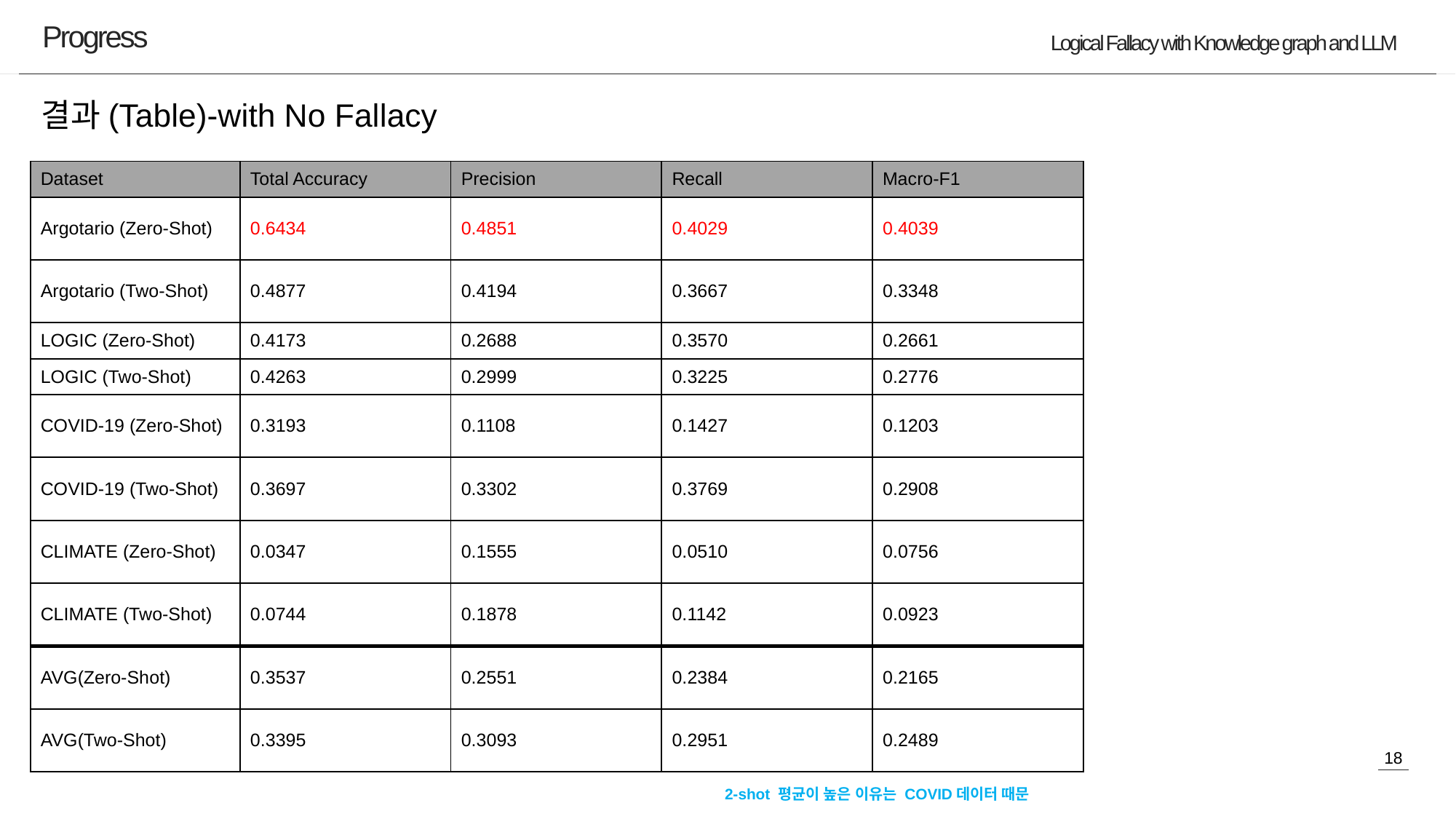

Progress
결과(Table)-with No Fallacy
| Dataset | Total Accuracy | Precision | Recall | Macro-F1 |
| --- | --- | --- | --- | --- |
| Argotario (Zero-Shot) | 0.6434 | 0.4851 | 0.4029 | 0.4039 |
| Argotario (Two-Shot) | 0.4877 | 0.4194 | 0.3667 | 0.3348 |
| LOGIC (Zero-Shot) | 0.4173 | 0.2688 | 0.3570 | 0.2661 |
| LOGIC (Two-Shot) | 0.4263 | 0.2999 | 0.3225 | 0.2776 |
| COVID-19 (Zero-Shot) | 0.3193 | 0.1108 | 0.1427 | 0.1203 |
| COVID-19 (Two-Shot) | 0.3697 | 0.3302 | 0.3769 | 0.2908 |
| CLIMATE (Zero-Shot) | 0.0347 | 0.1555 | 0.0510 | 0.0756 |
| CLIMATE (Two-Shot) | 0.0744 | 0.1878 | 0.1142 | 0.0923 |
| AVG(Zero-Shot) | 0.3537 | 0.2551 | 0.2384 | 0.2165 |
| AVG(Two-Shot) | 0.3395 | 0.3093 | 0.2951 | 0.2489 |
2-shot 평균이 높은 이유는 COVID데이터 때문